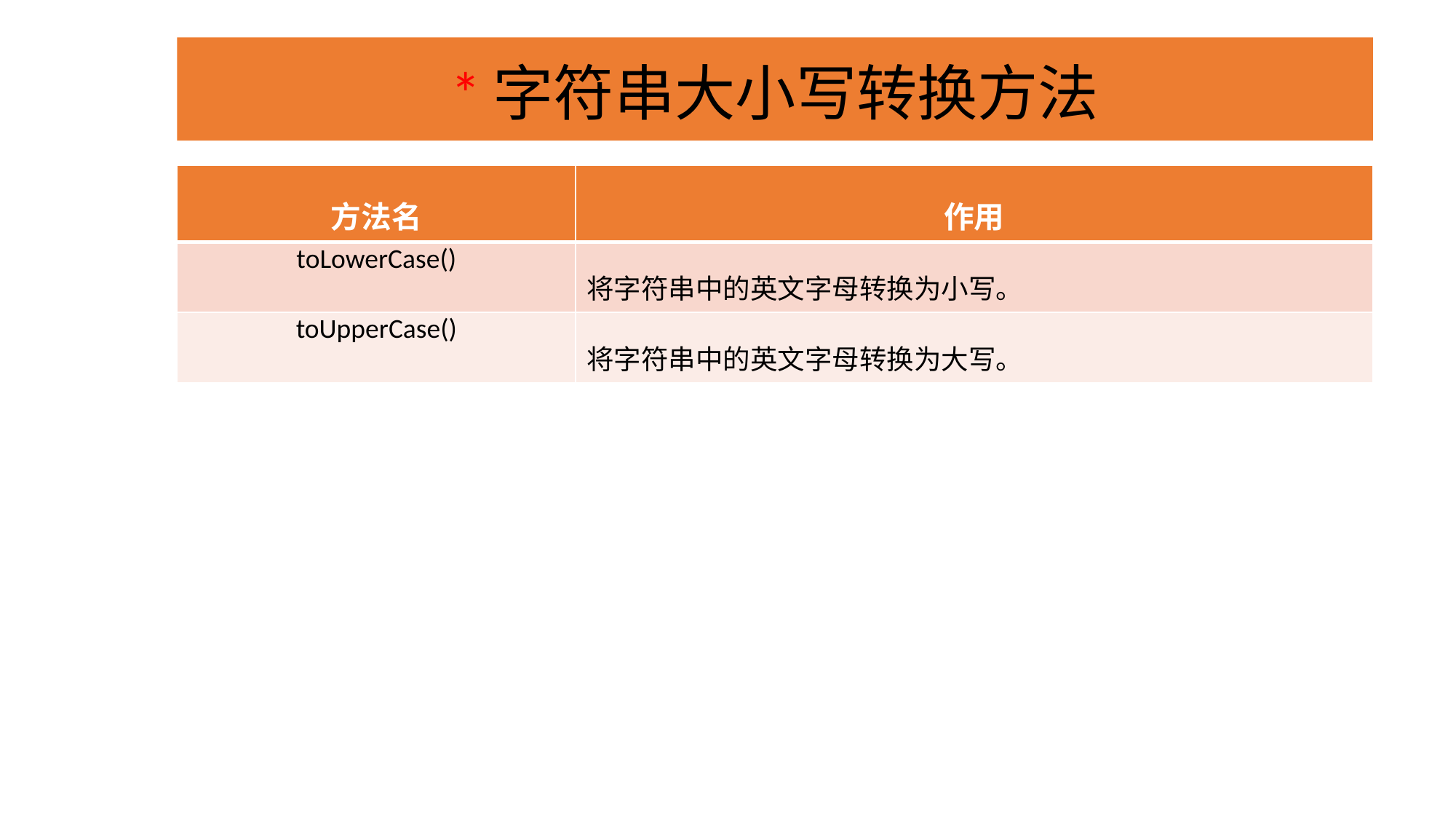

*字符串大小写转换方法
| 方法名 | 作用 |
| --- | --- |
| toLowerCase() | 将字符串中的英文字母转换为小写。 |
| toUpperCase() | 将字符串中的英文字母转换为大写。 |